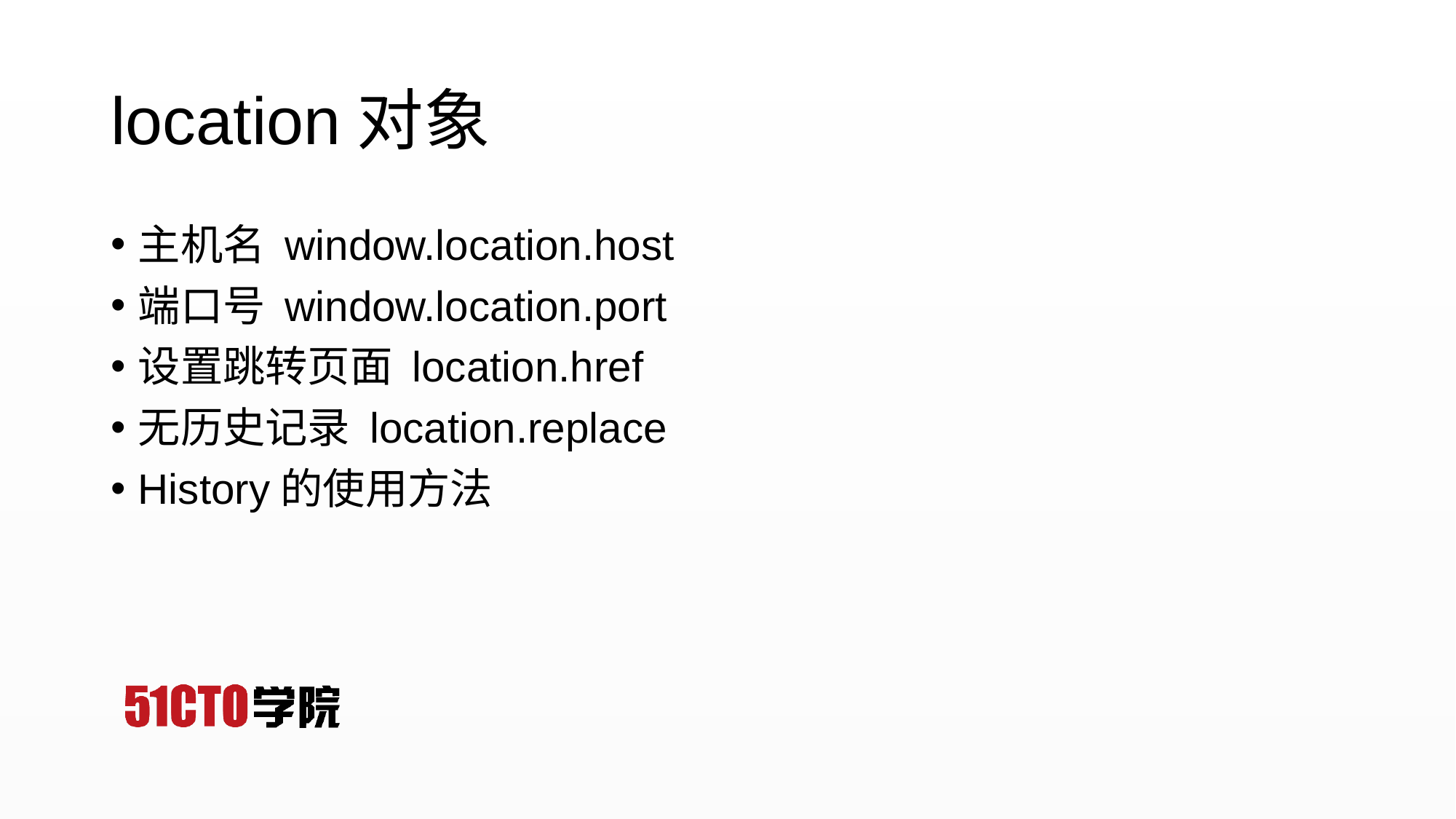

# location对象
主机名 window.location.host
端口号 window.location.port
设置跳转页面 location.href
无历史记录 location.replace
History的使用方法